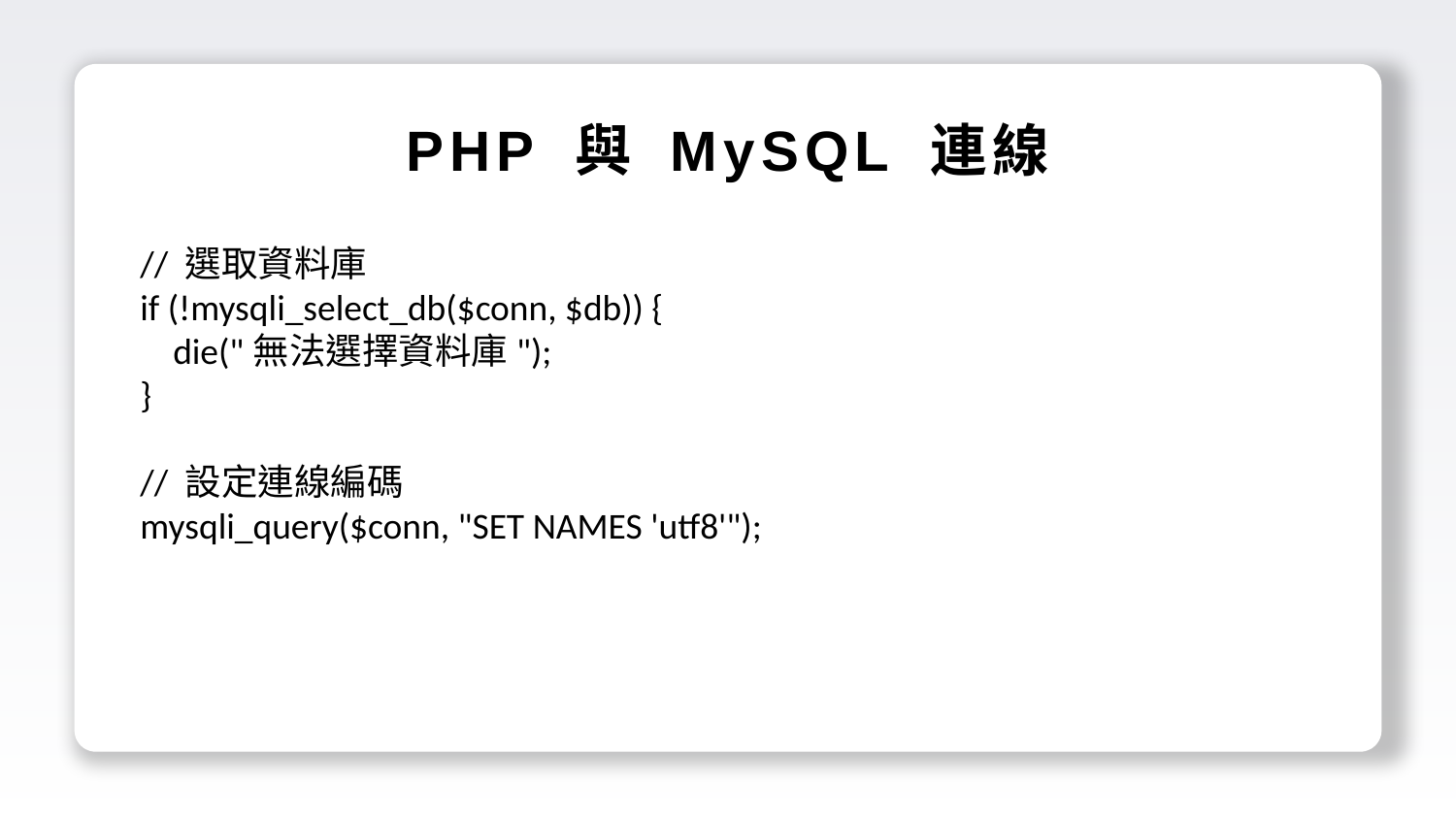

PHP 與 MySQL 連線
// 選取資料庫
if (!mysqli_select_db($conn, $db)) {
    die("無法選擇資料庫");
}

// 設定連線編碼
mysqli_query($conn, "SET NAMES 'utf8'");